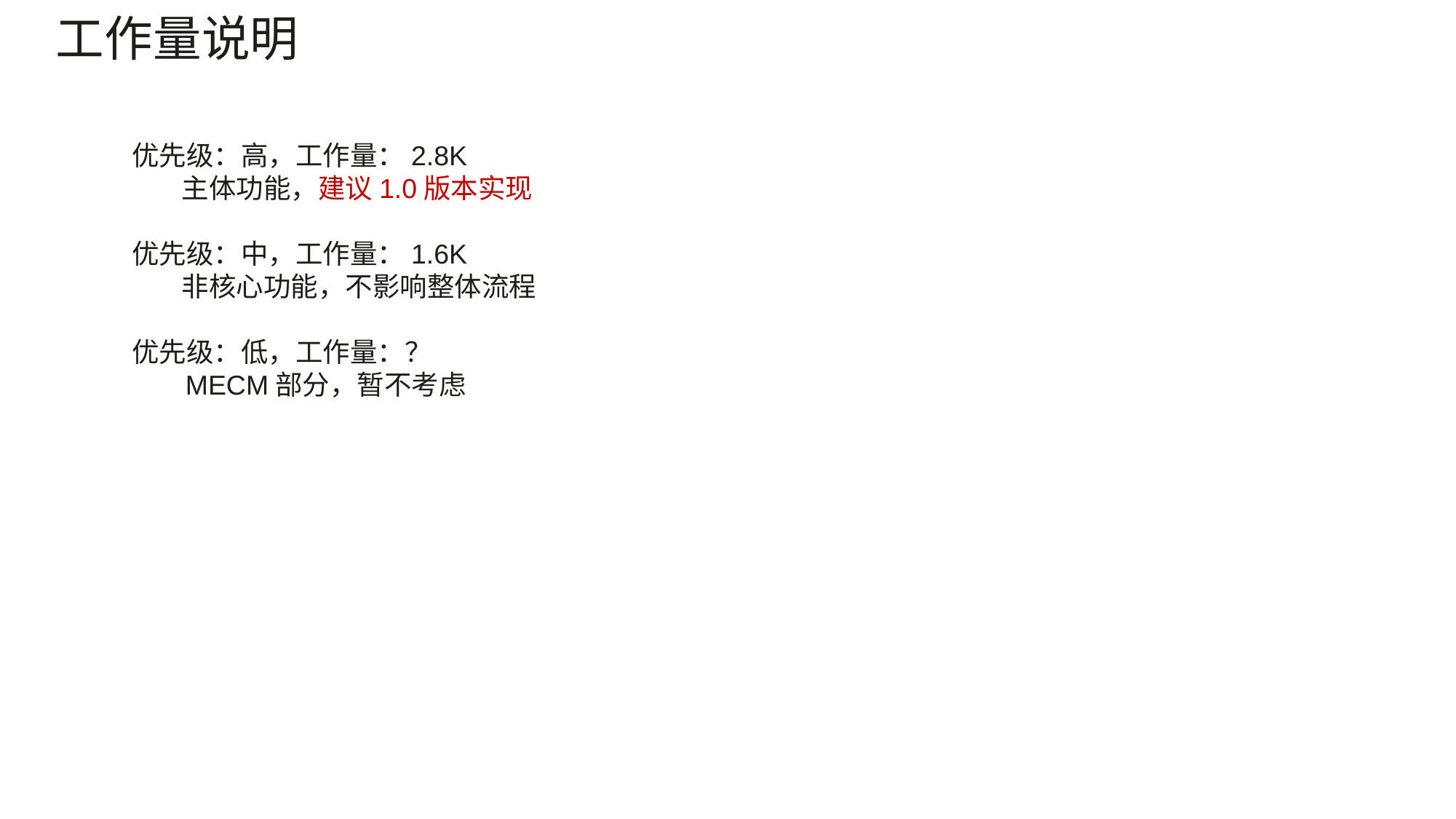

工作量说明
优先级：高，工作量：2.8K
       主体功能，建议1.0版本实现

优先级：中，工作量：1.6K
       非核心功能，不影响整体流程

优先级：低，工作量：？
       MECM部分，暂不考虑